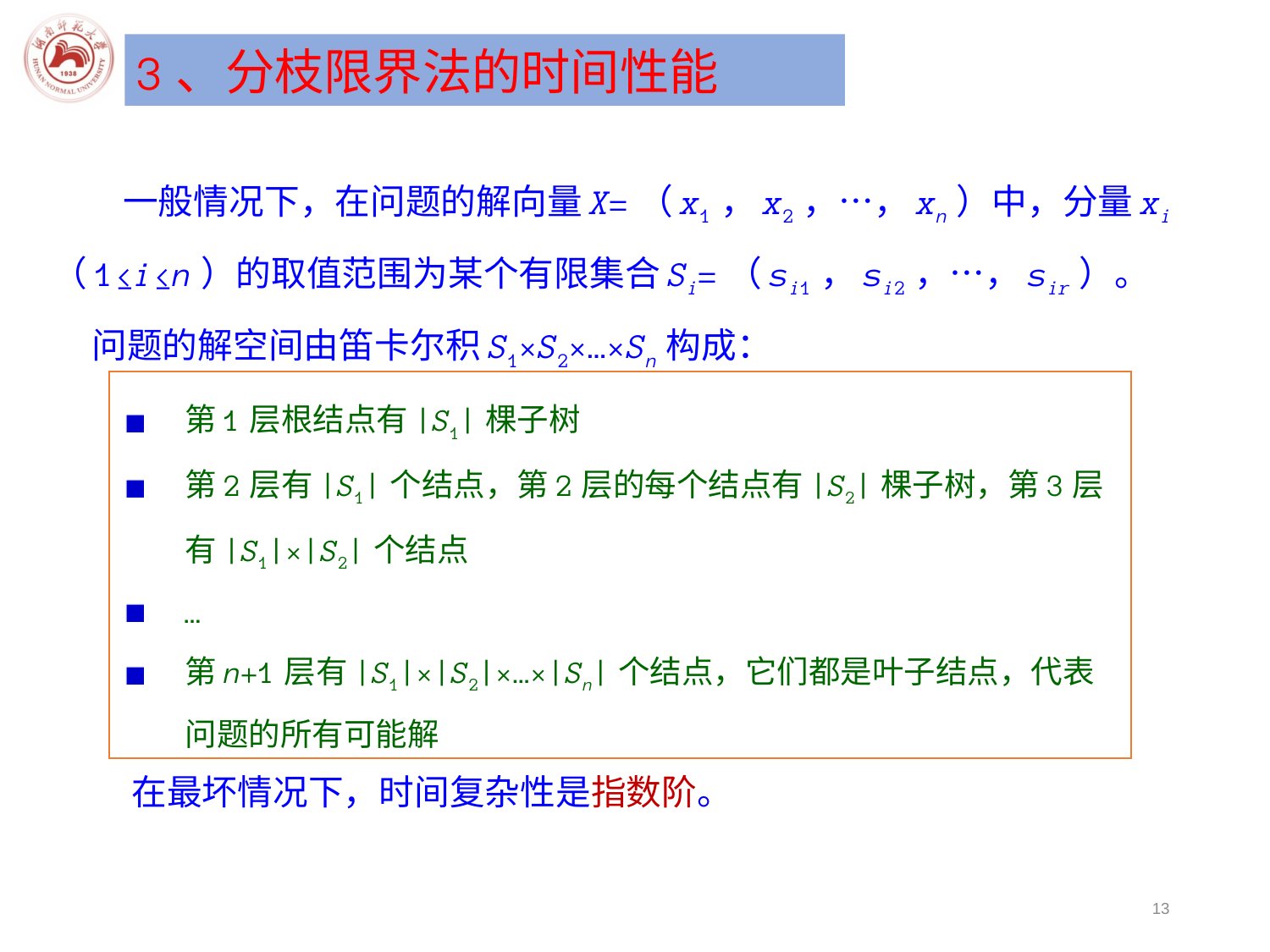

3、分枝限界法的时间性能
　　一般情况下，在问题的解向量X=（x1，x2，…，xn）中，分量xi（1≤i≤n）的取值范围为某个有限集合Si=（si1，si2，…，sir）。
    问题的解空间由笛卡尔积S1×S2×…×Sn构成：
第1层根结点有|S1|棵子树
第2层有|S1|个结点，第2层的每个结点有|S2|棵子树，第3层有|S1|×|S2|个结点
…
第n+1层有|S1|×|S2|×…×|Sn|个结点，它们都是叶子结点，代表问题的所有可能解
在最坏情况下，时间复杂性是指数阶。
13